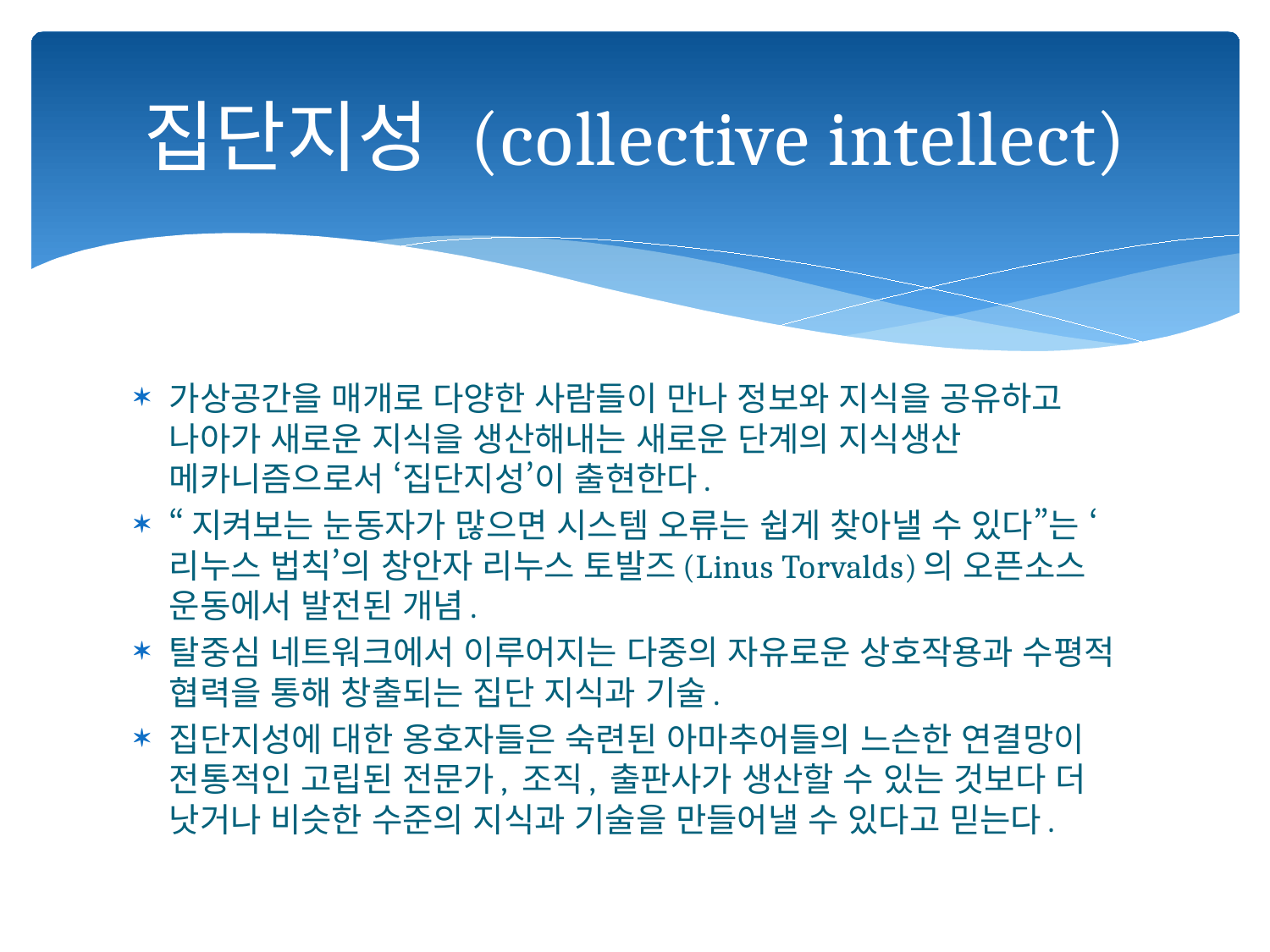

# 집단지성 (collective intellect)
가상공간을 매개로 다양한 사람들이 만나 정보와 지식을 공유하고 나아가 새로운 지식을 생산해내는 새로운 단계의 지식생산 메카니즘으로서 ‘집단지성’이 출현한다.
“지켜보는 눈동자가 많으면 시스템 오류는 쉽게 찾아낼 수 있다”는 ‘리누스 법칙’의 창안자 리누스 토발즈(Linus Torvalds)의 오픈소스 운동에서 발전된 개념.
탈중심 네트워크에서 이루어지는 다중의 자유로운 상호작용과 수평적 협력을 통해 창출되는 집단 지식과 기술.
집단지성에 대한 옹호자들은 숙련된 아마추어들의 느슨한 연결망이 전통적인 고립된 전문가, 조직, 출판사가 생산할 수 있는 것보다 더 낫거나 비슷한 수준의 지식과 기술을 만들어낼 수 있다고 믿는다.